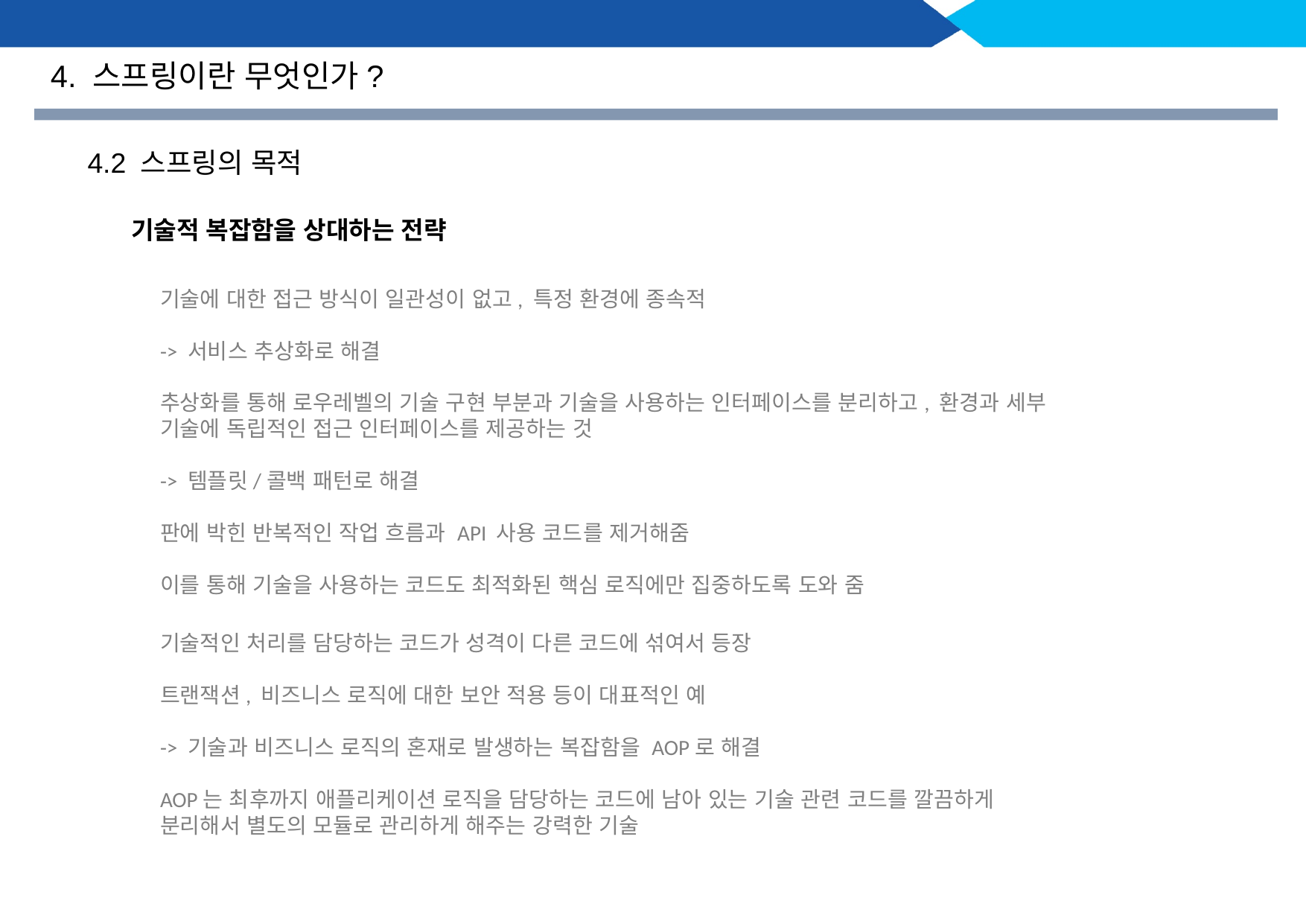

4. 스프링이란 무엇인가?
4.2 스프링의 목적
기술적 복잡함을 상대하는 전략
기술에 대한 접근 방식이 일관성이 없고, 특정 환경에 종속적

-> 서비스 추상화로 해결

추상화를 통해 로우레벨의 기술 구현 부분과 기술을 사용하는 인터페이스를 분리하고, 환경과 세부 기술에 독립적인 접근 인터페이스를 제공하는 것

-> 템플릿/콜백 패턴로 해결

판에 박힌 반복적인 작업 흐름과 API 사용 코드를 제거해줌

이를 통해 기술을 사용하는 코드도 최적화된 핵심 로직에만 집중하도록 도와 줌
기술적인 처리를 담당하는 코드가 성격이 다른 코드에 섞여서 등장

트랜잭션, 비즈니스 로직에 대한 보안 적용 등이 대표적인 예

-> 기술과 비즈니스 로직의 혼재로 발생하는 복잡함을 AOP로 해결

AOP는 최후까지 애플리케이션 로직을 담당하는 코드에 남아 있는 기술 관련 코드를 깔끔하게 분리해서 별도의 모듈로 관리하게 해주는 강력한 기술